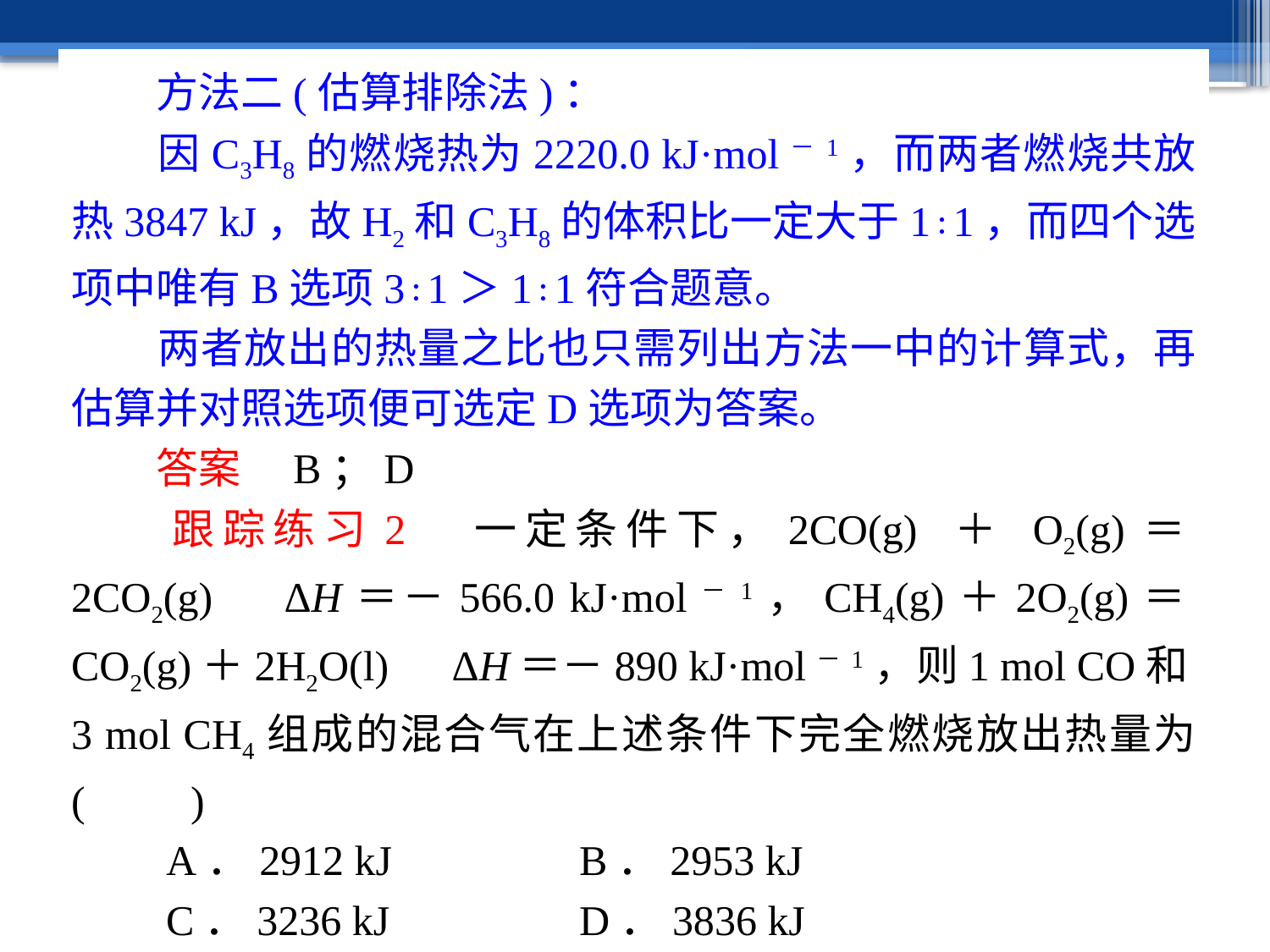

方法二(估算排除法)：
　　因C3H8的燃烧热为2220.0 kJ·mol－1，而两者燃烧共放热3847 kJ，故H2和C3H8的体积比一定大于1∶1，而四个选项中唯有B选项3∶1＞1∶1符合题意。
　　两者放出的热量之比也只需列出方法一中的计算式，再估算并对照选项便可选定D选项为答案。
　　答案　B；D
　　跟踪练习2　一定条件下，2CO(g) ＋ O2(g)＝2CO2(g)　ΔH＝－566.0 kJ·mol－1，CH4(g)＋2O2(g)＝CO2(g)＋2H2O(l)　ΔH＝－890 kJ·mol－1，则1 mol CO和3 mol CH4组成的混合气在上述条件下完全燃烧放出热量为 (　　)
　　A．2912 kJ		B．2953 kJ
　　C．3236 kJ		D．3836 kJ
　　答案　B